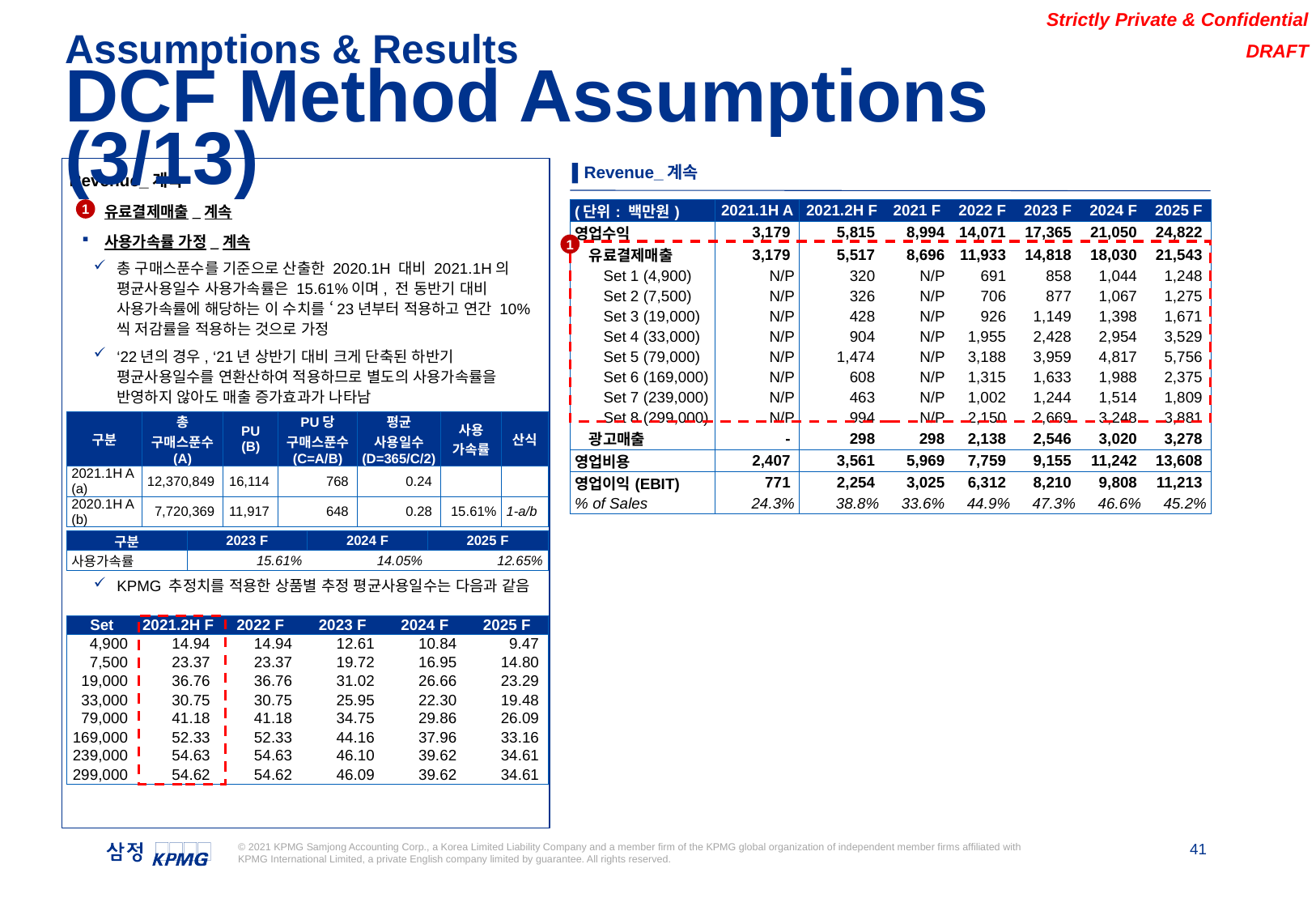

Assumptions & Results
DCF Method Assumptions (3/13)
▌Revenue_계속

Revenue_계속
유료결제매출_계속
사용가속률 가정_계속
총 구매스푼수를 기준으로 산출한 2020.1H 대비 2021.1H의 평균사용일수 사용가속률은 15.61%이며, 전 동반기 대비 사용가속률에 해당하는 이 수치를 ‘23년부터 적용하고 연간 10%씩 저감률을 적용하는 것으로 가정
‘22년의 경우, ‘21년 상반기 대비 크게 단축된 하반기 평균사용일수를 연환산하여 적용하므로 별도의 사용가속률을 반영하지 않아도 매출 증가효과가 나타남

KPMG 추정치를 적용한 상품별 추정 평균사용일수는 다음과 같음

1
| (단위: 백만원) | 2021.1H A | 2021.2H F | 2021 F | 2022 F | 2023 F | 2024 F | 2025 F |
| --- | --- | --- | --- | --- | --- | --- | --- |
| 영업수익 | 3,179 | 5,815 | 8,994 | 14,071 | 17,365 | 21,050 | 24,822 |
| 유료결제매출 | 3,179 | 5,517 | 8,696 | 11,933 | 14,818 | 18,030 | 21,543 |
| Set 1 (4,900) | N/P | 320 | N/P | 691 | 858 | 1,044 | 1,248 |
| Set 2 (7,500) | N/P | 326 | N/P | 706 | 877 | 1,067 | 1,275 |
| Set 3 (19,000) | N/P | 428 | N/P | 926 | 1,149 | 1,398 | 1,671 |
| Set 4 (33,000) | N/P | 904 | N/P | 1,955 | 2,428 | 2,954 | 3,529 |
| Set 5 (79,000) | N/P | 1,474 | N/P | 3,188 | 3,959 | 4,817 | 5,756 |
| Set 6 (169,000) | N/P | 608 | N/P | 1,315 | 1,633 | 1,988 | 2,375 |
| Set 7 (239,000) | N/P | 463 | N/P | 1,002 | 1,244 | 1,514 | 1,809 |
| Set 8 (299,000) | N/P | 994 | N/P | 2,150 | 2,669 | 3,248 | 3,881 |
| 광고매출 | - | 298 | 298 | 2,138 | 2,546 | 3,020 | 3,278 |
| 영업비용 | 2,407 | 3,561 | 5,969 | 7,759 | 9,155 | 11,242 | 13,608 |
| 영업이익(EBIT) | 771 | 2,254 | 3,025 | 6,312 | 8,210 | 9,808 | 11,213 |
| % of Sales | 24.3% | 38.8% | 33.6% | 44.9% | 47.3% | 46.6% | 45.2% |
1

| 구분 | 총 구매스푼수 (A) | PU (B) | PU당 구매스푼수 (C=A/B) | 평균 사용일수 (D=365/C/2) | 사용 가속률 | 산식 |
| --- | --- | --- | --- | --- | --- | --- |
| 2021.1H A (a) | 12,370,849 | 16,114 | 768 | 0.24 |  |  |
| 2020.1H A (b) | 7,720,369 | 11,917 | 648 | 0.28 | 15.61% | 1-a/b |
| 구분 | 2023 F | 2024 F | 2025 F |
| --- | --- | --- | --- |
| 사용가속률 | 15.61% | 14.05% | 12.65% |
| Set | 2021.2H F | 2022 F | 2023 F | 2024 F | 2025 F |
| --- | --- | --- | --- | --- | --- |
| 4,900 | 14.94 | 14.94 | 12.61 | 10.84 | 9.47 |
| 7,500 | 23.37 | 23.37 | 19.72 | 16.95 | 14.80 |
| 19,000 | 36.76 | 36.76 | 31.02 | 26.66 | 23.29 |
| 33,000 | 30.75 | 30.75 | 25.95 | 22.30 | 19.48 |
| 79,000 | 41.18 | 41.18 | 34.75 | 29.86 | 26.09 |
| 169,000 | 52.33 | 52.33 | 44.16 | 37.96 | 33.16 |
| 239,000 | 54.63 | 54.63 | 46.10 | 39.62 | 34.61 |
| 299,000 | 54.62 | 54.62 | 46.09 | 39.62 | 34.61 |